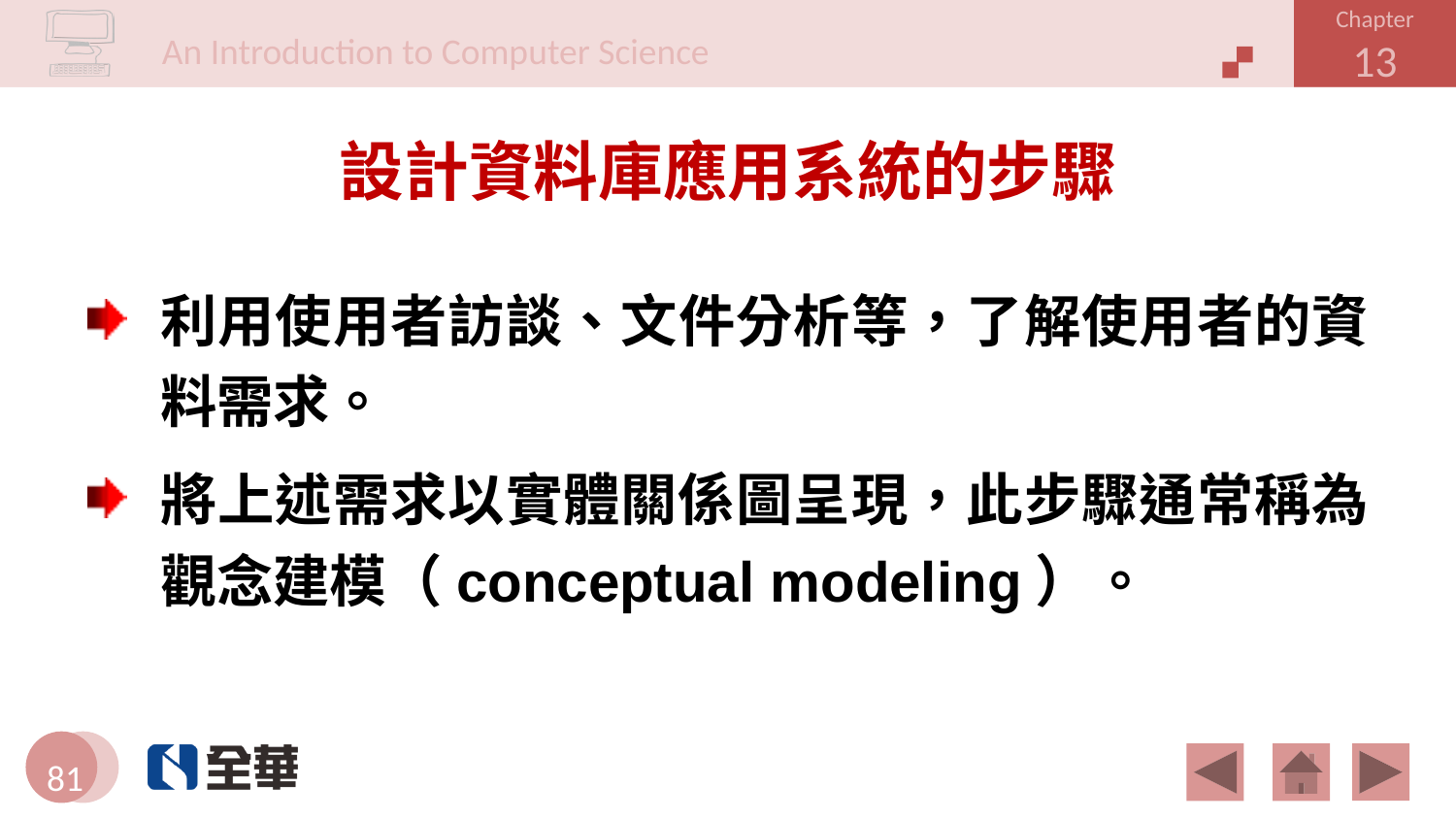

# 設計資料庫應用系統的步驟
利用使用者訪談、文件分析等，了解使用者的資料需求。
將上述需求以實體關係圖呈現，此步驟通常稱為觀念建模（conceptual modeling）。